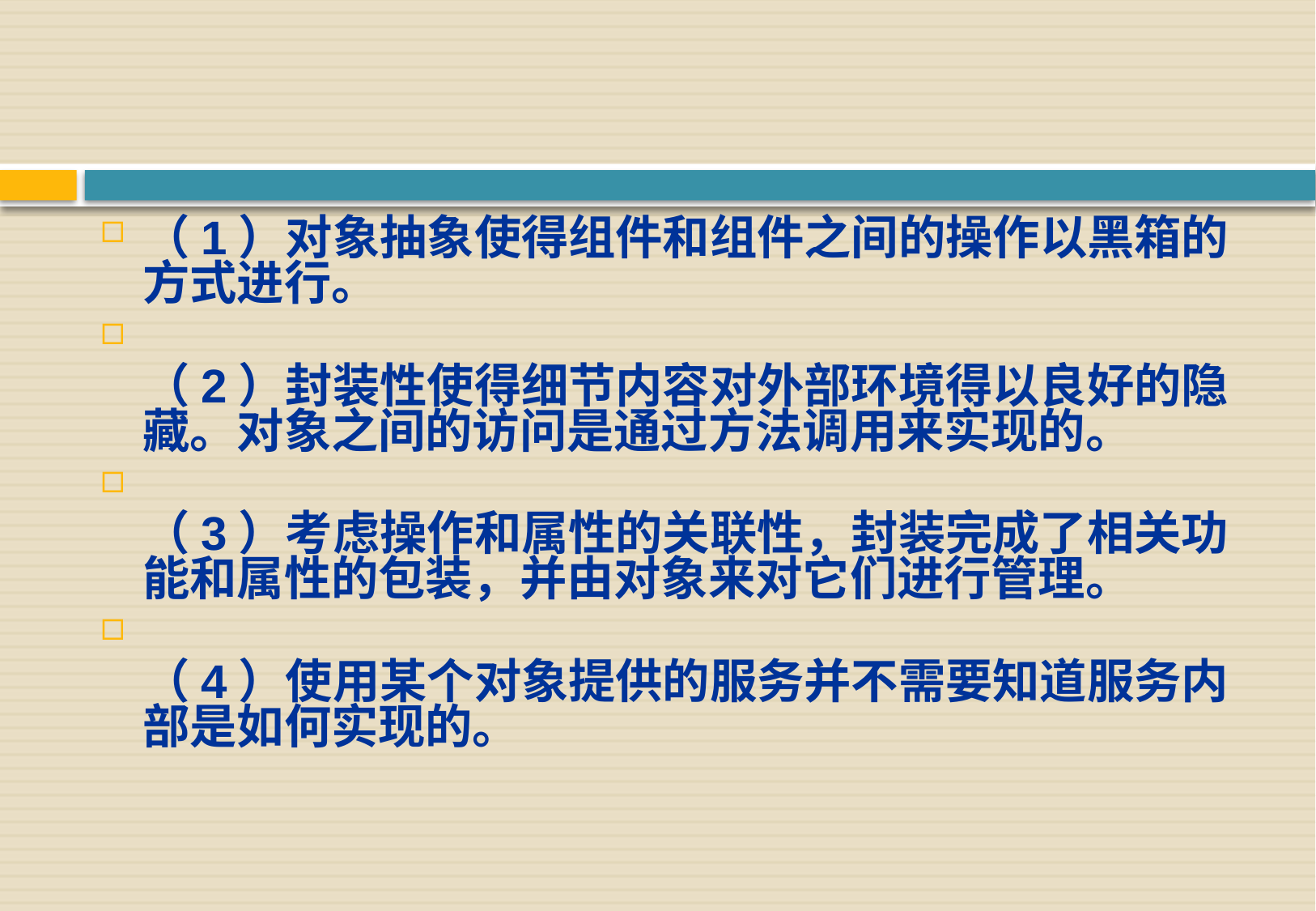

#
（1）对象抽象使得组件和组件之间的操作以黑箱的方式进行。
（2）封装性使得细节内容对外部环境得以良好的隐藏。对象之间的访问是通过方法调用来实现的。
（3）考虑操作和属性的关联性，封装完成了相关功能和属性的包装，并由对象来对它们进行管理。
（4）使用某个对象提供的服务并不需要知道服务内部是如何实现的。